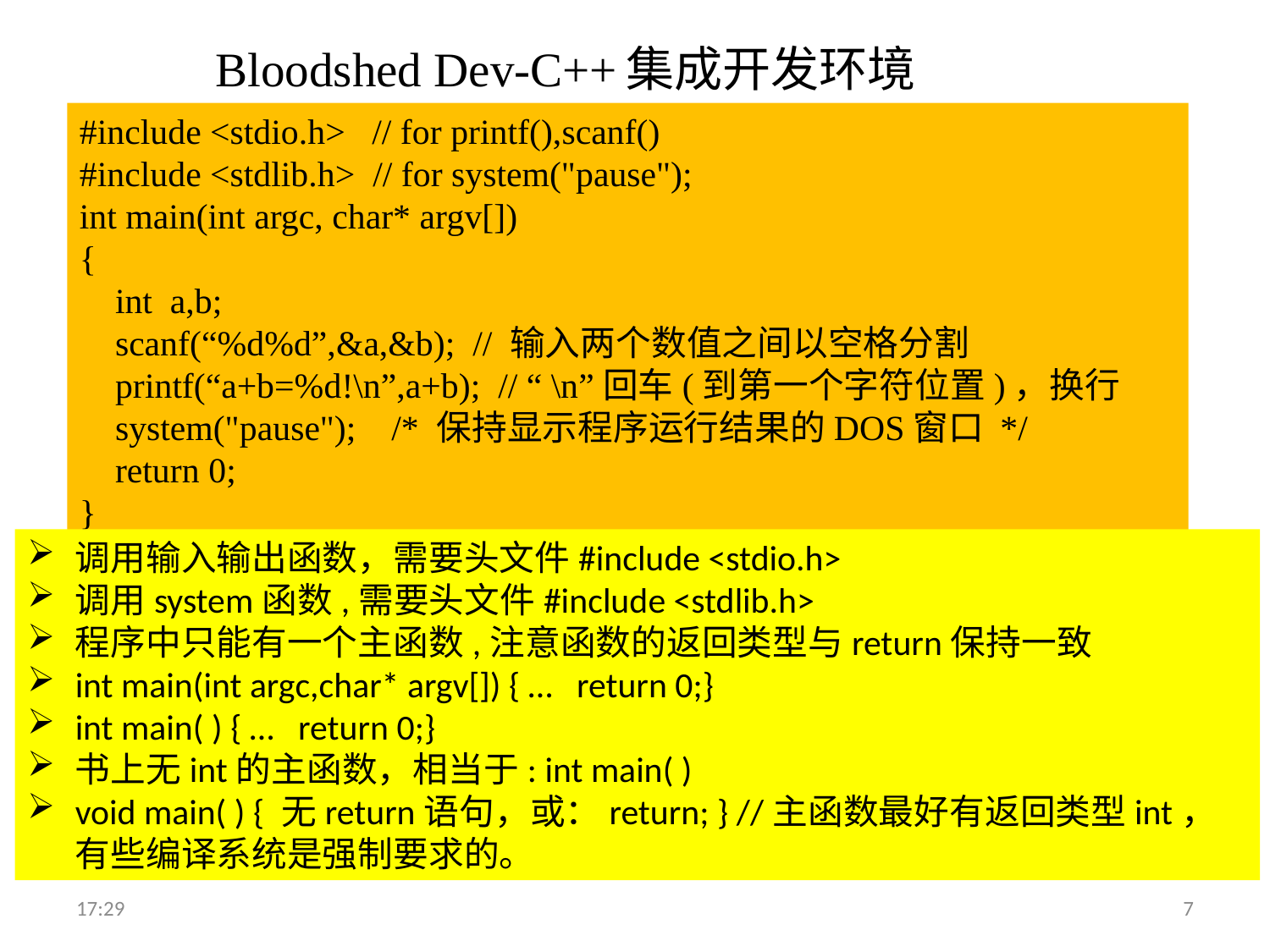

# Bloodshed Dev-C++集成开发环境
#include <stdio.h>   // for printf(),scanf()
#include <stdlib.h>  // for system("pause");
int main(int argc, char* argv[])
{
    int  a,b;
    scanf(“%d%d”,&a,&b);  // 输入两个数值之间以空格分割
    printf(“a+b=%d!\n”,a+b);  // “ \n”回车(到第一个字符位置)，换行
    system("pause");    /* 保持显示程序运行结果的DOS窗口 */
    return 0;
}
调用输入输出函数，需要头文件#include <stdio.h>
调用system函数,需要头文件#include <stdlib.h>
程序中只能有一个主函数,注意函数的返回类型与return保持一致
int main(int argc,char* argv[]) { …   return 0;}
int main( ) { …   return 0;}
书上无int的主函数，相当于: int main( )
void main( ) { 无return语句，或：return; } //主函数最好有返回类型int，有些编译系统是强制要求的。
17:29
7